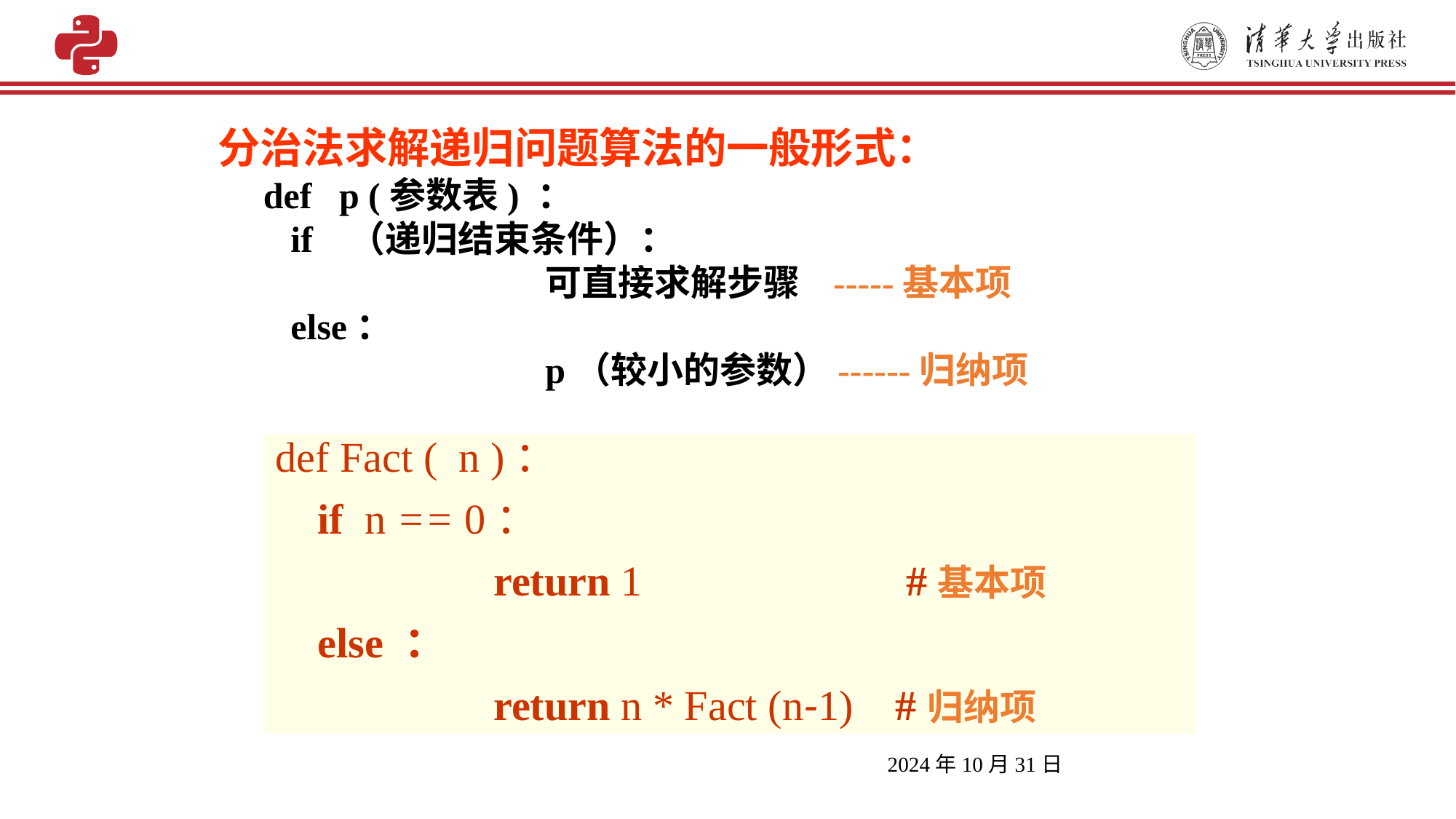

分治法求解递归问题算法的一般形式：
     def   p (参数表) ：
        if   （递归结束条件）：
			可直接求解步骤   -----基本项
        else：
			p（较小的参数）------归纳项

def Fact (  n )：
    if  n == 0：
		return 1                         #基本项
    else ：
		return n * Fact (n-1)    #归纳项

                    2024年10月31日